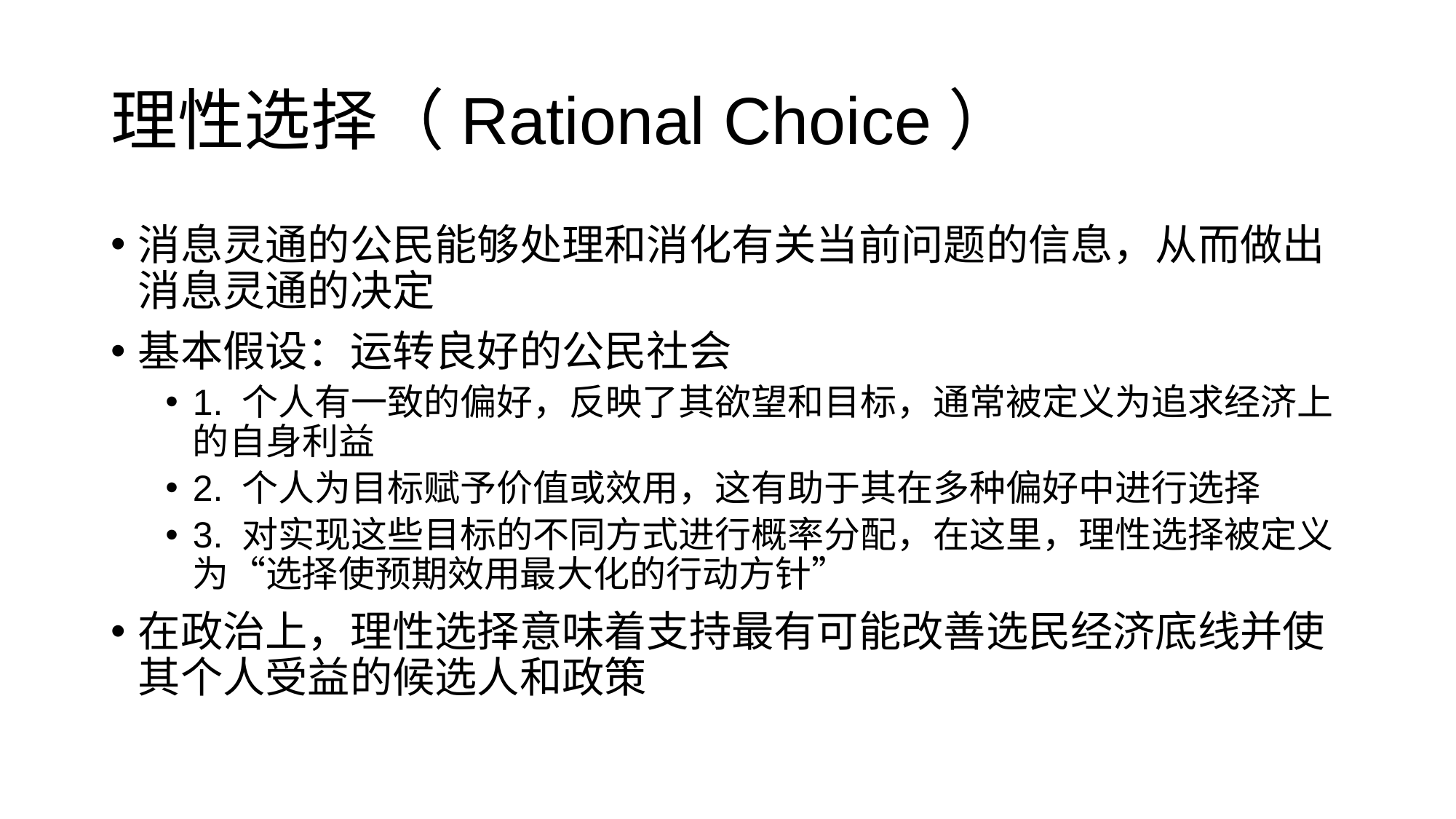

# 理性选择（Rational Choice）
消息灵通的公民能够处理和消化有关当前问题的信息，从而做出消息灵通的决定
基本假设：运转良好的公民社会
1. 个人有一致的偏好，反映了其欲望和目标，通常被定义为追求经济上的自身利益
2. 个人为目标赋予价值或效用，这有助于其在多种偏好中进行选择
3. 对实现这些目标的不同方式进行概率分配，在这里，理性选择被定义为“选择使预期效用最大化的行动方针”
在政治上，理性选择意味着支持最有可能改善选民经济底线并使其个人受益的候选人和政策